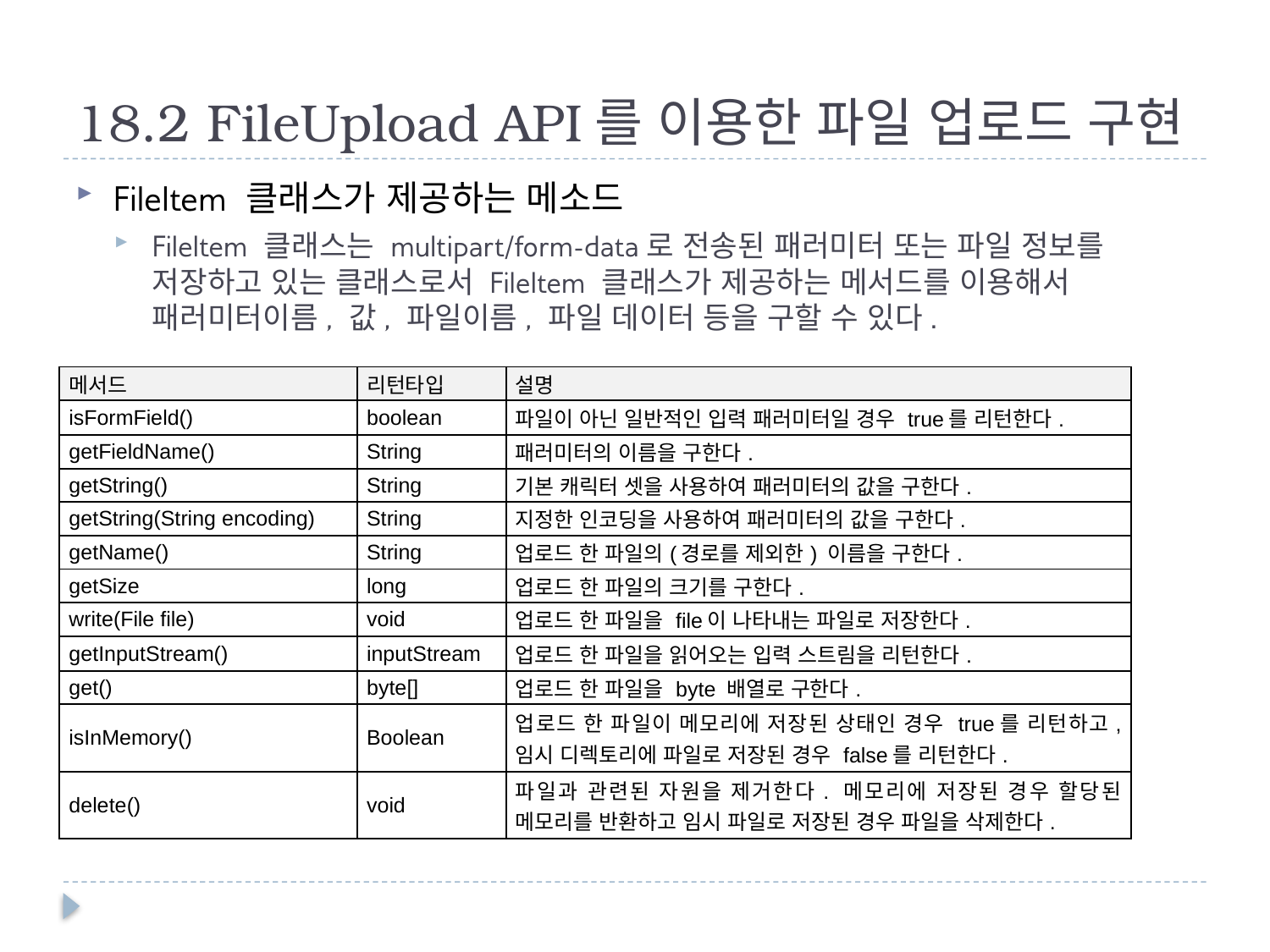

# 18.2 FileUpload API를 이용한 파일 업로드 구현
FileItem 클래스가 제공하는 메소드
FileItem 클래스는 multipart/form-data로 전송된 패러미터 또는 파일 정보를 저장하고 있는 클래스로서 FileItem 클래스가 제공하는 메서드를 이용해서 패러미터이름, 값, 파일이름, 파일 데이터 등을 구할 수 있다.

| 메서드 | 리턴타입 | 설명 |
| --- | --- | --- |
| isFormField() | boolean | 파일이 아닌 일반적인 입력 패러미터일 경우 true를 리턴한다. |
| getFieldName() | String | 패러미터의 이름을 구한다. |
| getString() | String | 기본 캐릭터 셋을 사용하여 패러미터의 값을 구한다. |
| getString(String encoding) | String | 지정한 인코딩을 사용하여 패러미터의 값을 구한다. |
| getName() | String | 업로드 한 파일의(경로를 제외한) 이름을 구한다. |
| getSize | long | 업로드 한 파일의 크기를 구한다. |
| write(File file) | void | 업로드 한 파일을 file이 나타내는 파일로 저장한다. |
| getInputStream() | inputStream | 업로드 한 파일을 읽어오는 입력 스트림을 리턴한다. |
| get() | byte[] | 업로드 한 파일을 byte 배열로 구한다. |
| isInMemory() | Boolean | 업로드 한 파일이 메모리에 저장된 상태인 경우 true를 리턴하고, 임시 디렉토리에 파일로 저장된 경우 false를 리턴한다. |
| delete() | void | 파일과 관련된 자원을 제거한다. 메모리에 저장된 경우 할당된 메모리를 반환하고 임시 파일로 저장된 경우 파일을 삭제한다. |